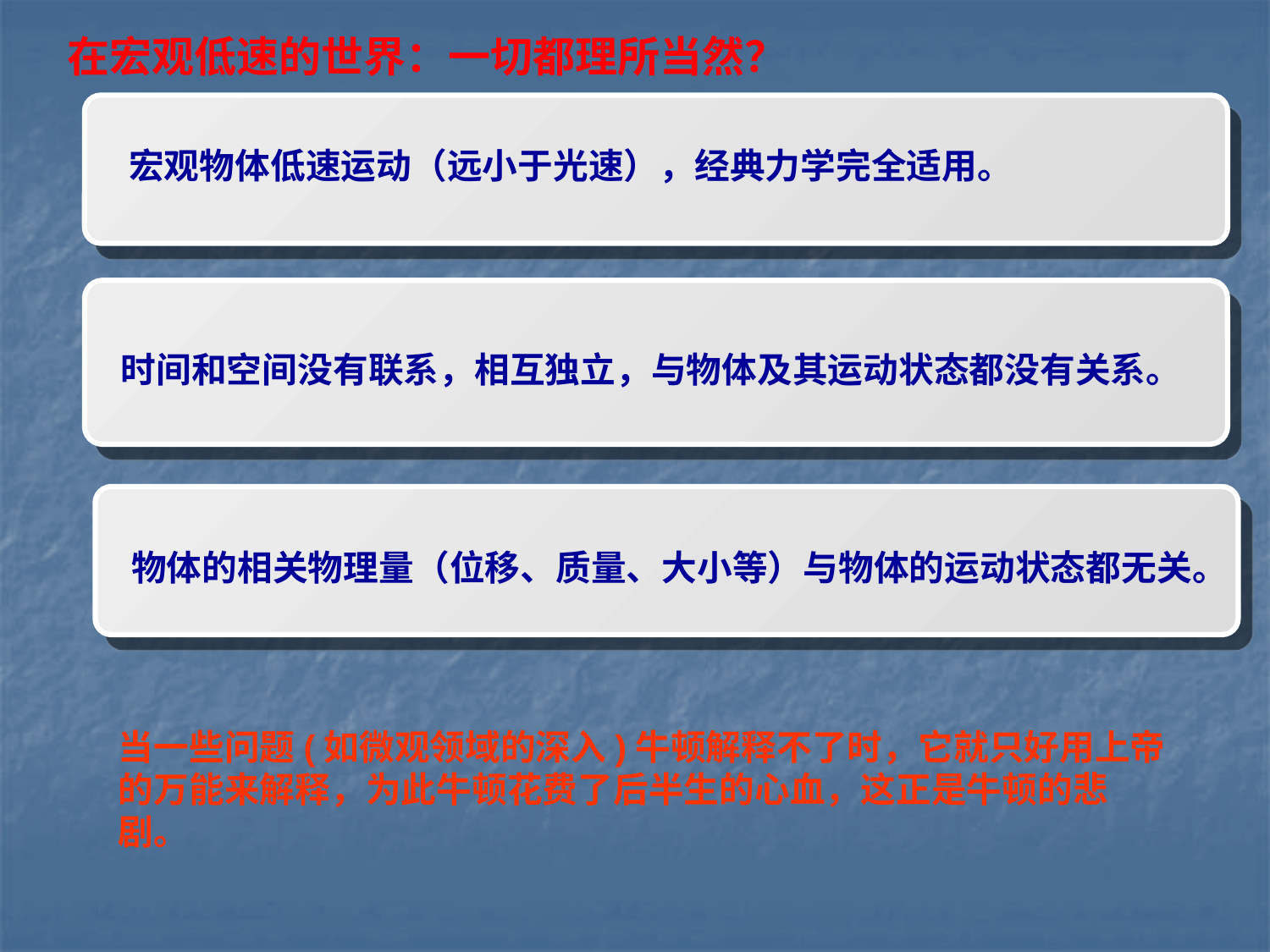

在宏观低速的世界：一切都理所当然？

宏观物体低速运动（远小于光速），经典力学完全适用。

时间和空间没有联系，相互独立，与物体及其运动状态都没有关系。

物体的相关物理量（位移、质量、大小等）与物体的运动状态都无关。
当一些问题(如微观领域的深入)牛顿解释不了时，它就只好用上帝的万能来解释，为此牛顿花费了后半生的心血，这正是牛顿的悲剧。